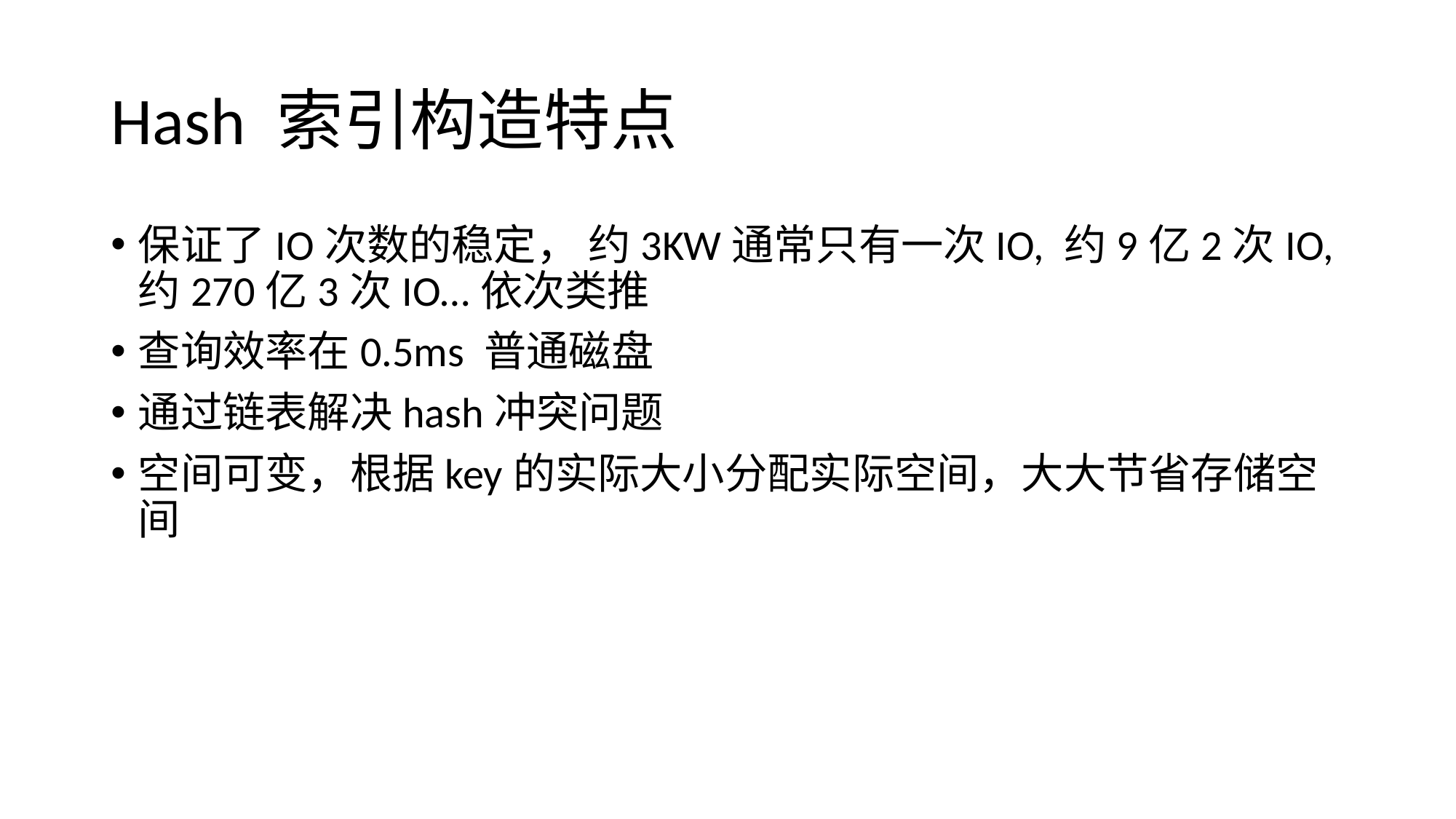

# Hash 索引构造特点
保证了IO次数的稳定， 约3KW通常只有一次IO, 约9亿2次IO, 约270亿3次IO…依次类推
查询效率在0.5ms 普通磁盘
通过链表解决hash冲突问题
空间可变，根据key的实际大小分配实际空间，大大节省存储空间